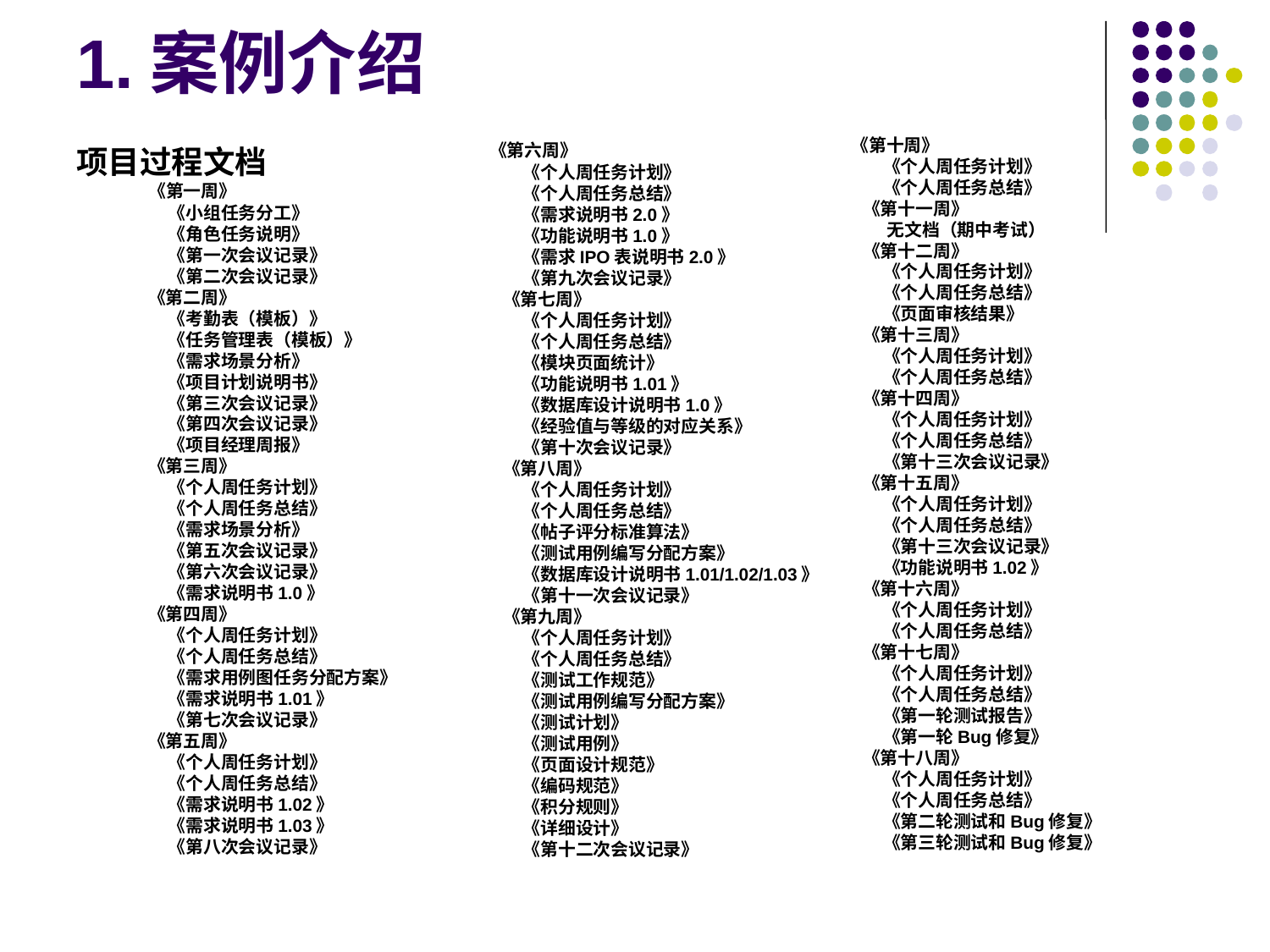

# 1.案例介绍
项目过程文档
    《第一周》
          《小组任务分工》
          《角色任务说明》
          《第一次会议记录》
          《第二次会议记录》
     《第二周》
          《考勤表（模板）》
          《任务管理表（模板）》
          《需求场景分析》
          《项目计划说明书》
          《第三次会议记录》
          《第四次会议记录》
          《项目经理周报》
     《第三周》
          《个人周任务计划》
          《个人周任务总结》
          《需求场景分析》
          《第五次会议记录》
          《第六次会议记录》
          《需求说明书1.0》
     《第四周》
          《个人周任务计划》
          《个人周任务总结》
          《需求用例图任务分配方案》
          《需求说明书1.01》
          《第七次会议记录》
     《第五周》
          《个人周任务计划》
          《个人周任务总结》
          《需求说明书1.02》
          《需求说明书1.03》
          《第八次会议记录》

           《第六周》
          《个人周任务计划》
          《个人周任务总结》
          《需求说明书2.0》
          《功能说明书1.0》
          《需求IPO表说明书2.0》
          《第九次会议记录》
     《第七周》
          《个人周任务计划》
          《个人周任务总结》
          《模块页面统计》
          《功能说明书1.01》
          《数据库设计说明书1.0》
          《经验值与等级的对应关系》
          《第十次会议记录》
     《第八周》
          《个人周任务计划》
          《个人周任务总结》
          《帖子评分标准算法》
          《测试用例编写分配方案》
          《数据库设计说明书1.01/1.02/1.03》
          《第十一次会议记录》
     《第九周》
          《个人周任务计划》
          《个人周任务总结》
          《测试工作规范》
          《测试用例编写分配方案》
          《测试计划》
          《测试用例》
          《页面设计规范》
          《编码规范》
          《积分规则》
          《详细设计》
          《第十二次会议记录》
              《第十周》
          《个人周任务计划》
          《个人周任务总结》
     《第十一周》
           无文档（期中考试）
     《第十二周》
          《个人周任务计划》
          《个人周任务总结》
          《页面审核结果》
     《第十三周》
          《个人周任务计划》
          《个人周任务总结》
     《第十四周》
          《个人周任务计划》
          《个人周任务总结》
          《第十三次会议记录》
     《第十五周》
          《个人周任务计划》
          《个人周任务总结》
          《第十三次会议记录》
          《功能说明书1.02》
     《第十六周》
          《个人周任务计划》
          《个人周任务总结》
     《第十七周》
          《个人周任务计划》
          《个人周任务总结》
          《第一轮测试报告》
          《第一轮Bug修复》
     《第十八周》
          《个人周任务计划》
          《个人周任务总结》
          《第二轮测试和Bug修复》
          《第三轮测试和Bug修复》